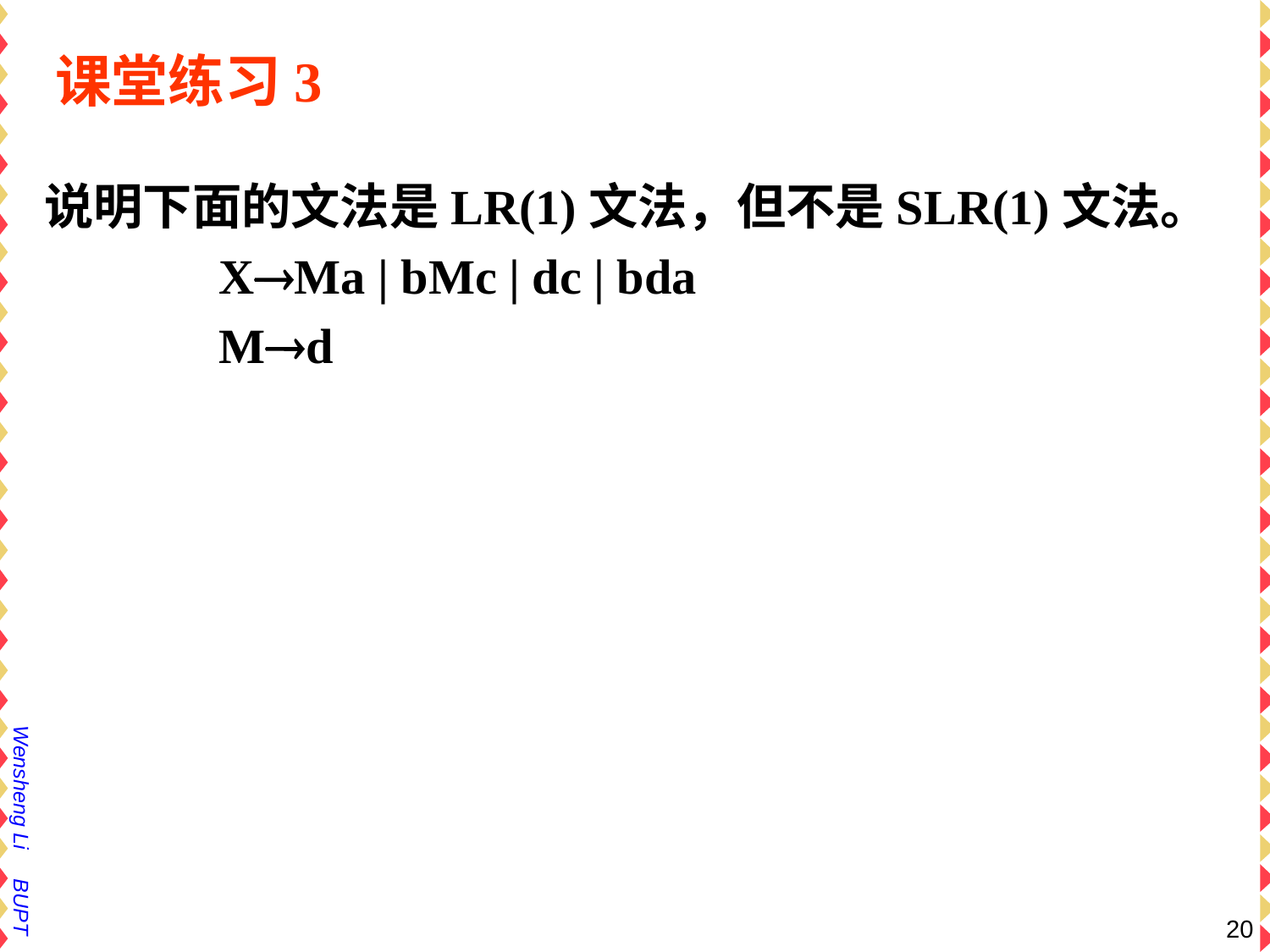

# 课堂练习3
说明下面的文法是LR(1)文法，但不是SLR(1)文法。
		X→Ma | bMc | dc | bda
		M→d

20